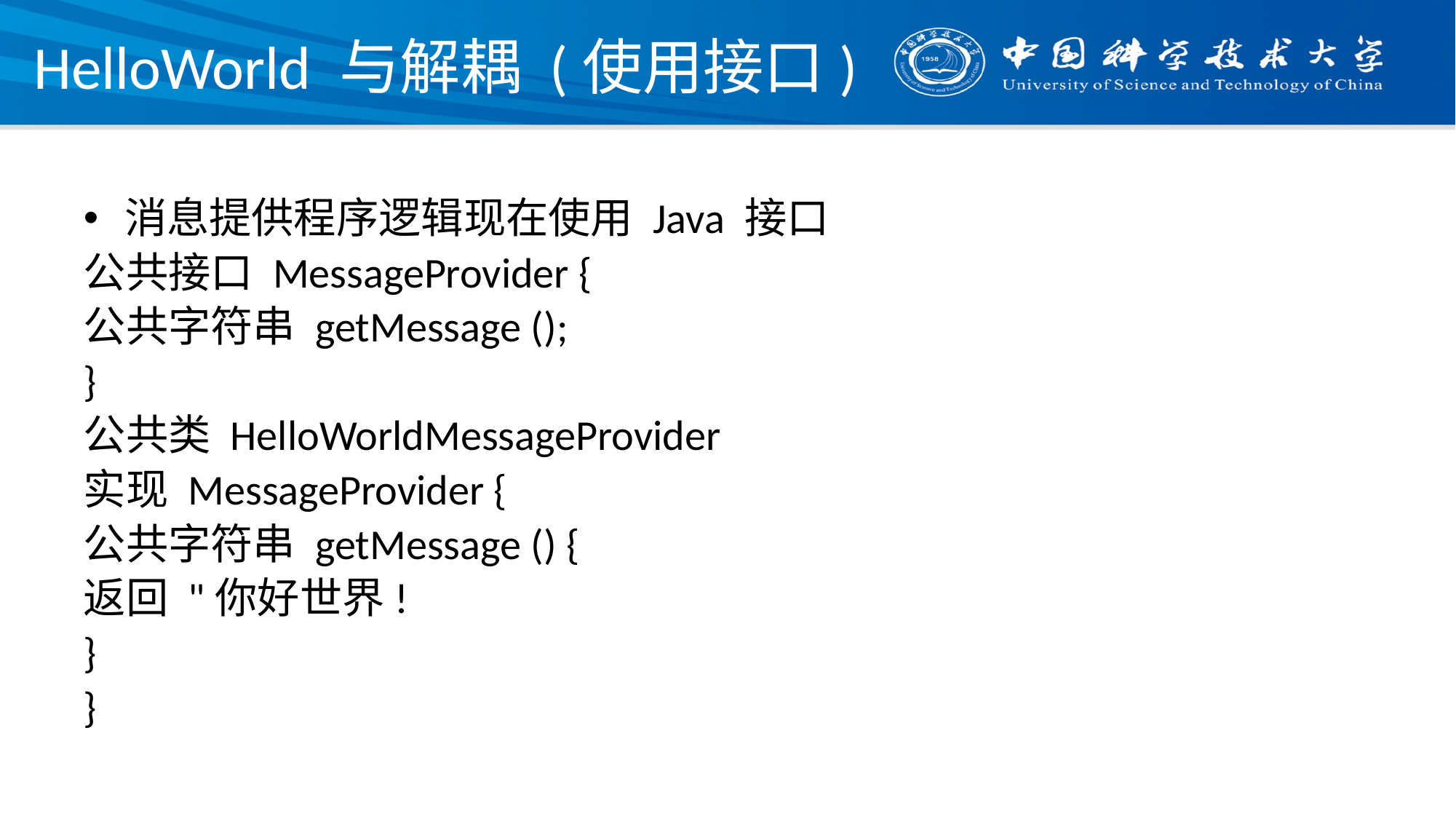

# HelloWorld 与解耦 (使用接口)
消息提供程序逻辑现在使用 Java 接口
公共接口 MessageProvider {
公共字符串 getMessage ();
}
公共类 HelloWorldMessageProvider
实现 MessageProvider {
公共字符串 getMessage () {
返回 "你好世界!
}
}